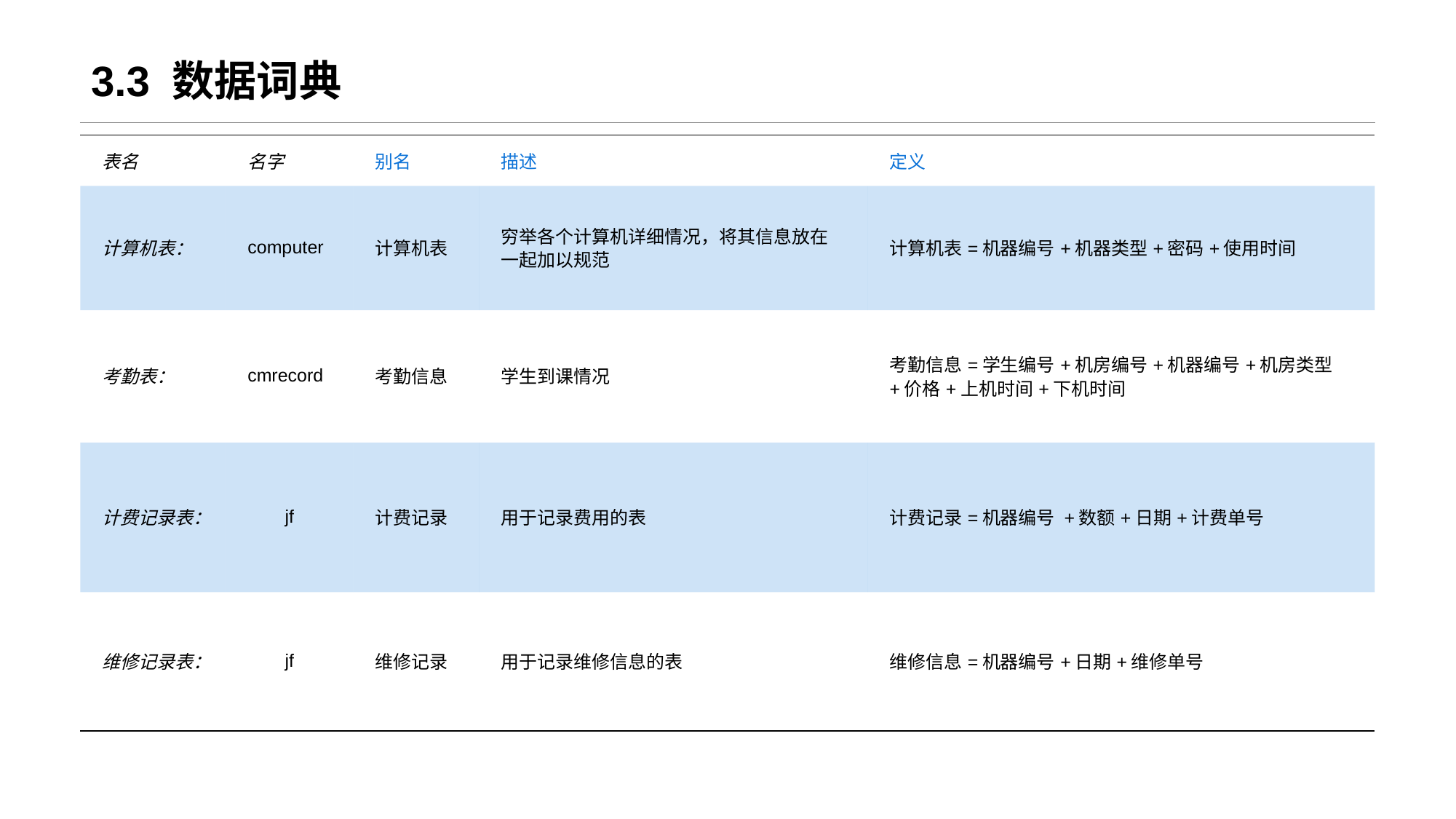

# 3.3 数据词典
| 表名 | 名字 | 别名 | 描述 | 定义 |
| --- | --- | --- | --- | --- |
| 计算机表： | computer | 计算机表 | 穷举各个计算机详细情况，将其信息放在一起加以规范 | 计算机表=机器编号+机器类型+密码+使用时间 |
| 考勤表： | cmrecord | 考勤信息 | 学生到课情况 | 考勤信息=学生编号+机房编号+机器编号+机房类型+价格+上机时间+下机时间 |
| 计费记录表： | jf | 计费记录 | 用于记录费用的表 | 计费记录=机器编号 +数额+日期+计费单号 |
| 维修记录表： | jf | 维修记录 | 用于记录维修信息的表 | 维修信息=机器编号+日期+维修单号 |